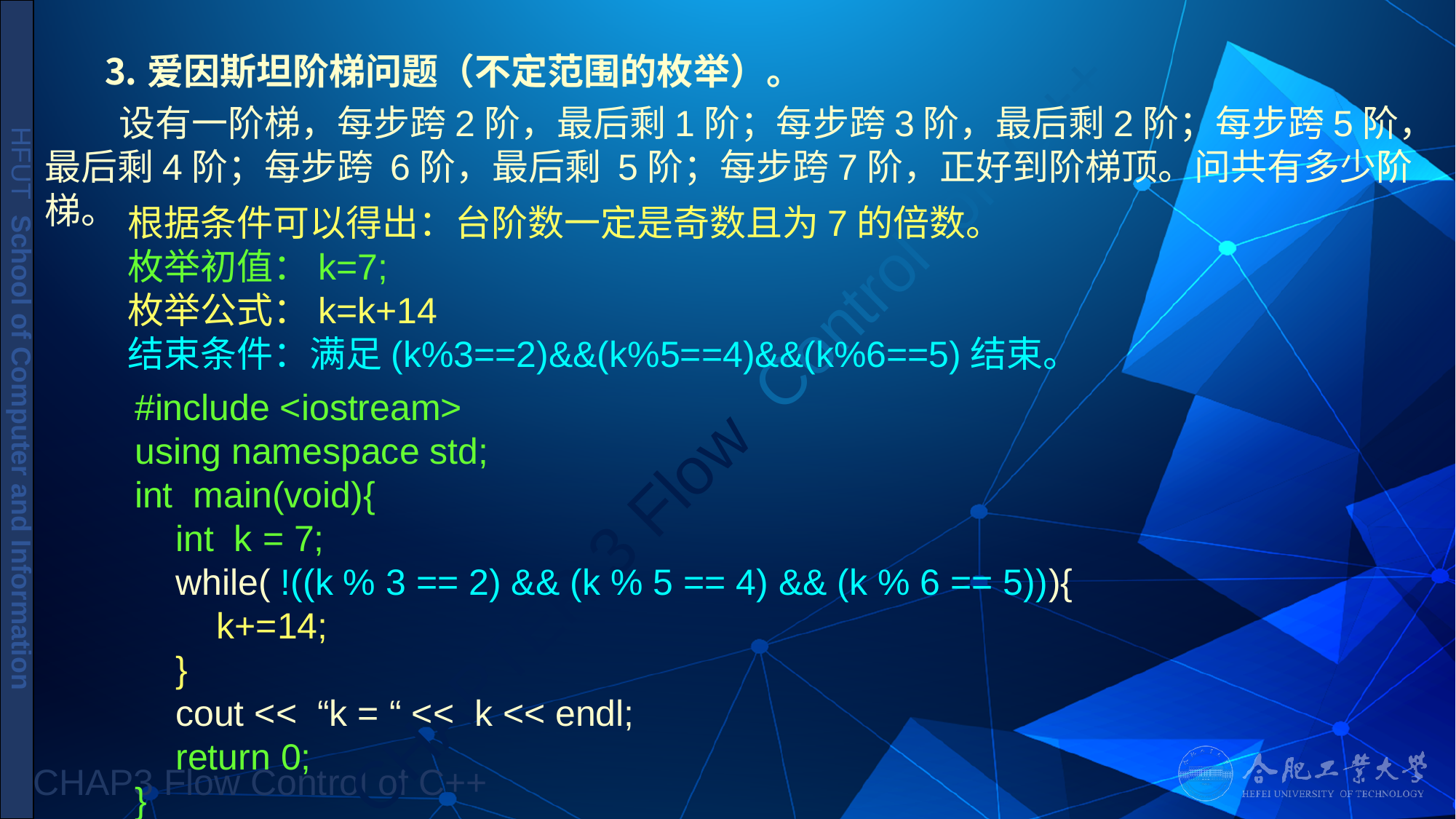

# ⒊爱因斯坦阶梯问题（不定范围的枚举）。
        设有一阶梯，每步跨2阶，最后剩1阶；每步跨3阶，最后剩2阶；每步跨5阶，最后剩4阶；每步跨 6阶，最后剩 5阶；每步跨7阶，正好到阶梯顶。问共有多少阶梯。
根据条件可以得出：台阶数一定是奇数且为7的倍数。
枚举初值：k=7;
枚举公式：k=k+14
结束条件：满足(k%3==2)&&(k%5==4)&&(k%6==5)结束。
#include <iostream>
using namespace std;
int  main(void){
    int  k = 7;
    while( !((k % 3 == 2) && (k % 5 == 4) && (k % 6 == 5))){
        k+=14;
    }
    cout <<  “k = “ <<  k << endl;
    return 0;
}